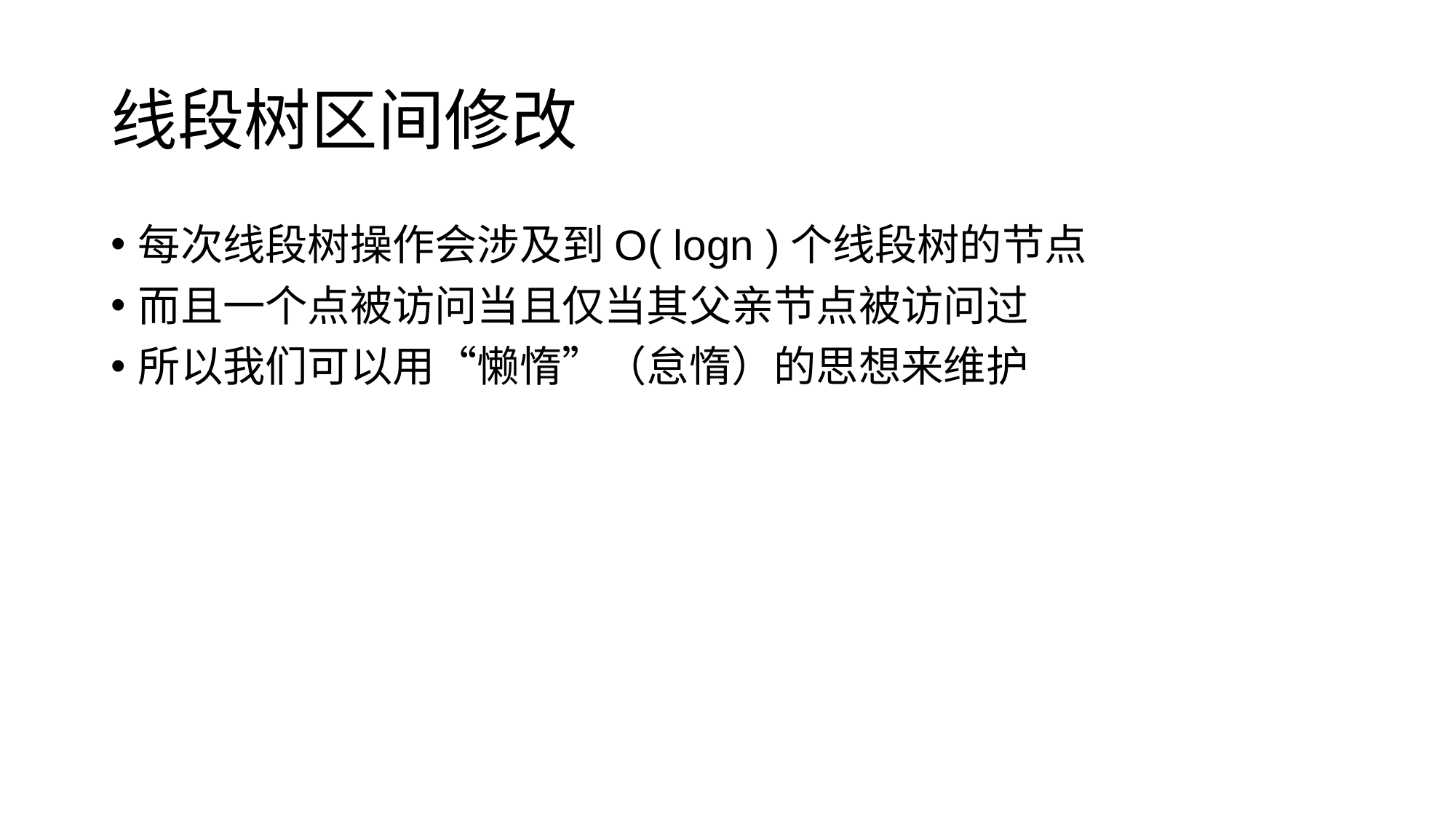

# 线段树区间修改
每次线段树操作会涉及到O( logn )个线段树的节点
而且一个点被访问当且仅当其父亲节点被访问过
所以我们可以用“懒惰”（怠惰）的思想来维护